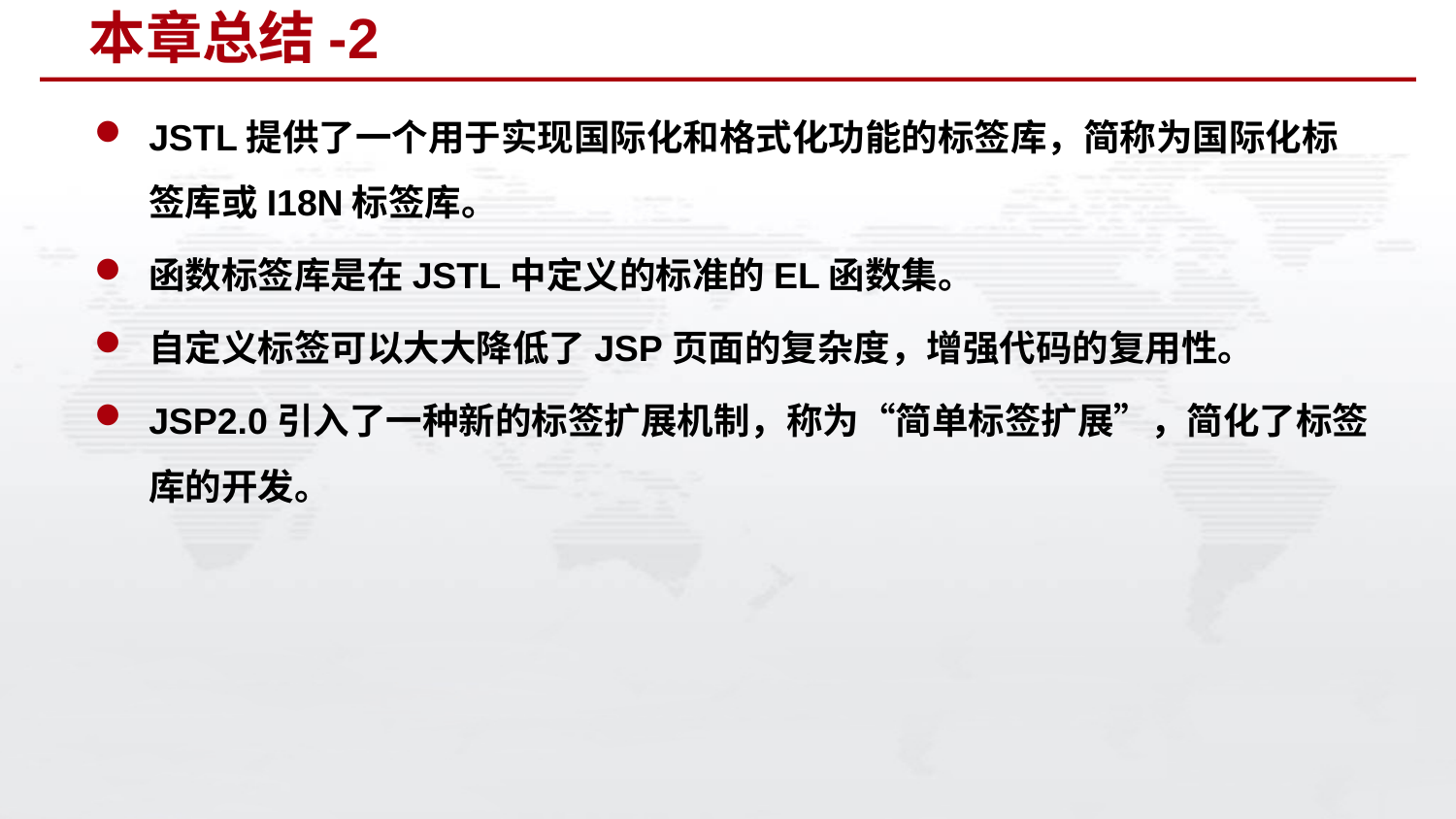

# 本章总结-2
JSTL提供了一个用于实现国际化和格式化功能的标签库，简称为国际化标签库或I18N标签库。
函数标签库是在JSTL中定义的标准的EL函数集。
自定义标签可以大大降低了JSP页面的复杂度，增强代码的复用性。
JSP2.0引入了一种新的标签扩展机制，称为“简单标签扩展”，简化了标签库的开发。